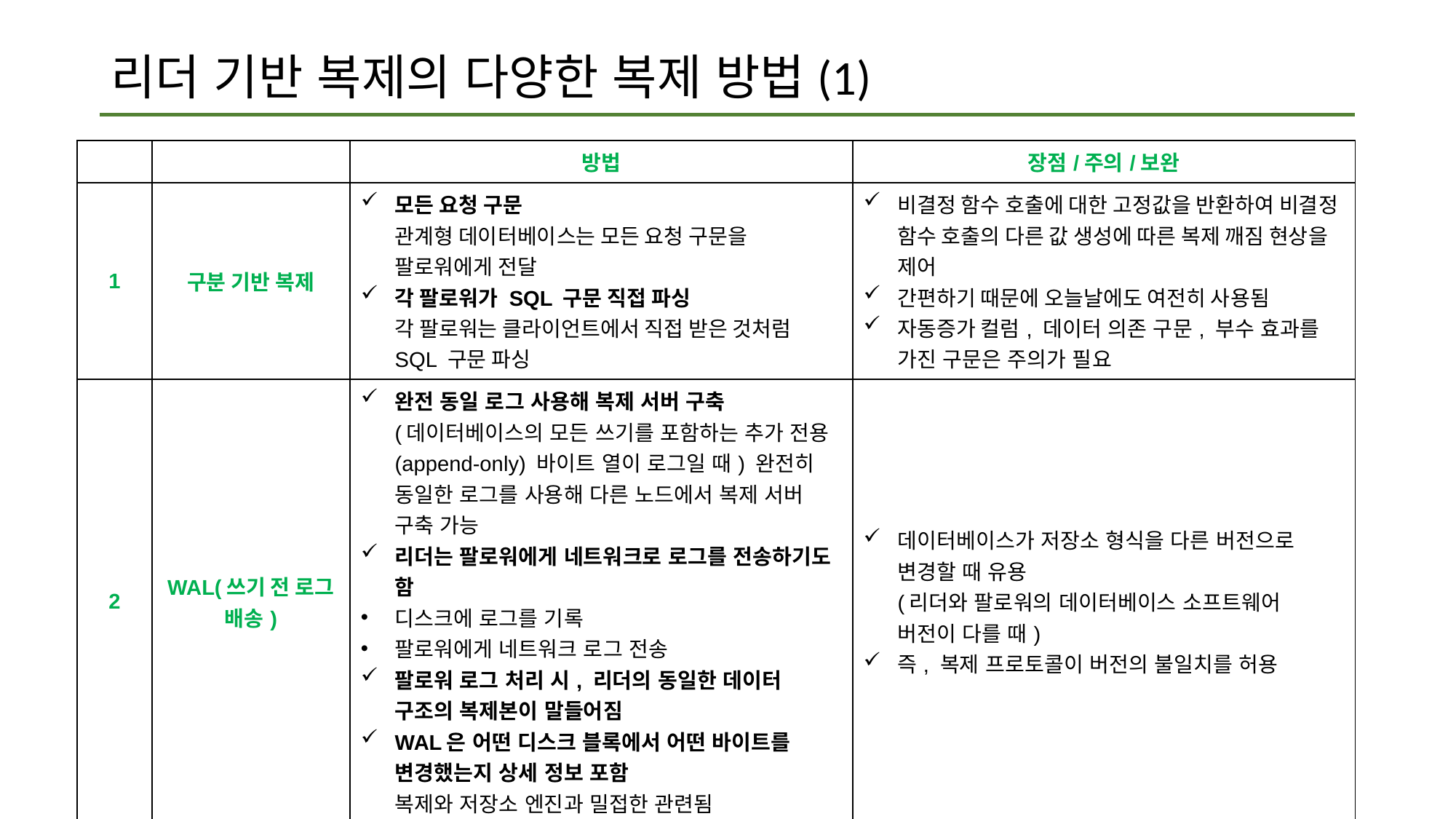

# 리더 기반 복제의 다양한 복제 방법(1)
|  |  | 방법 | 장점/주의/보완 |
| --- | --- | --- | --- |
| 1 | 구분 기반 복제 | 모든 요청 구문 관계형 데이터베이스는 모든 요청 구문을 팔로워에게 전달 각 팔로워가 SQL 구문 직접 파싱 각 팔로워는 클라이언트에서 직접 받은 것처럼 SQL 구문 파싱 | 비결정 함수 호출에 대한 고정값을 반환하여 비결정 함수 호출의 다른 값 생성에 따른 복제 깨짐 현상을 제어 간편하기 때문에 오늘날에도 여전히 사용됨 자동증가 컬럼, 데이터 의존 구문, 부수 효과를 가진 구문은 주의가 필요 |
| 2 | WAL(쓰기 전 로그 배송) | 완전 동일 로그 사용해 복제 서버 구축 (데이터베이스의 모든 쓰기를 포함하는 추가 전용(append-only) 바이트 열이 로그일 때) 완전히 동일한 로그를 사용해 다른 노드에서 복제 서버 구축 가능 리더는 팔로워에게 네트워크로 로그를 전송하기도 함 디스크에 로그를 기록 팔로워에게 네트워크 로그 전송 팔로워 로그 처리 시, 리더의 동일한 데이터 구조의 복제본이 말들어짐 WAL은 어떤 디스크 블록에서 어떤 바이트를 변경했는지 상세 정보 포함 복제와 저장소 엔진과 밀접한 관련됨 | 데이터베이스가 저장소 형식을 다른 버전으로 변경할 때 유용 (리더와 팔로워의 데이터베이스 소프트웨어 버전이 다를 때) 즉, 복제 프로토콜이 버전의 불일치를 허용 |